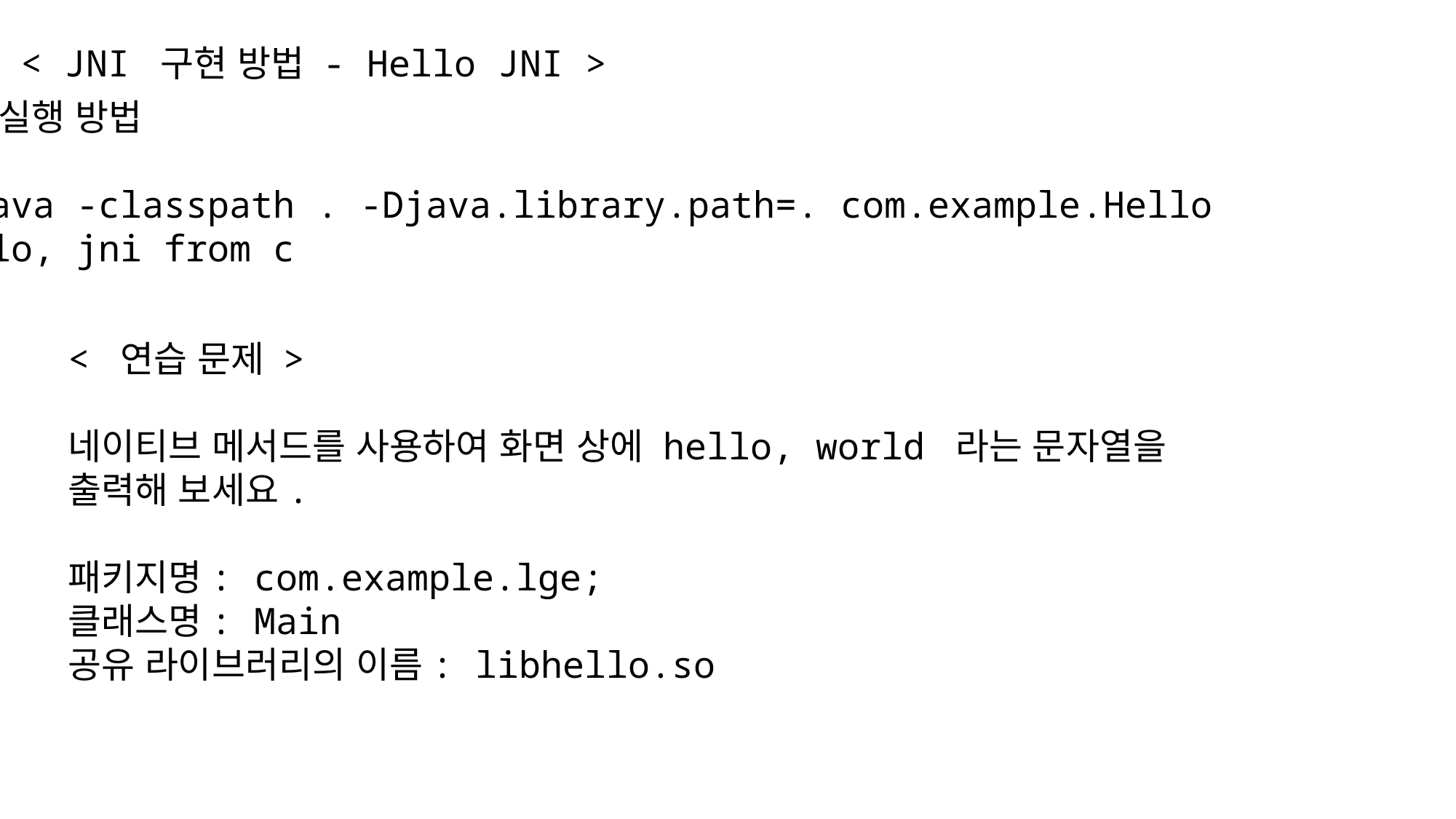

< JNI 구현 방법 - Hello JNI >
3. 실행 방법

# java -classpath . -Djava.library.path=. com.example.Hello
hello, jni from c
< 연습 문제 >

네이티브 메서드를 사용하여 화면 상에 hello, world 라는 문자열을
출력해 보세요.

패키지명: com.example.lge;
클래스명: Main
공유 라이브러리의 이름: libhello.so